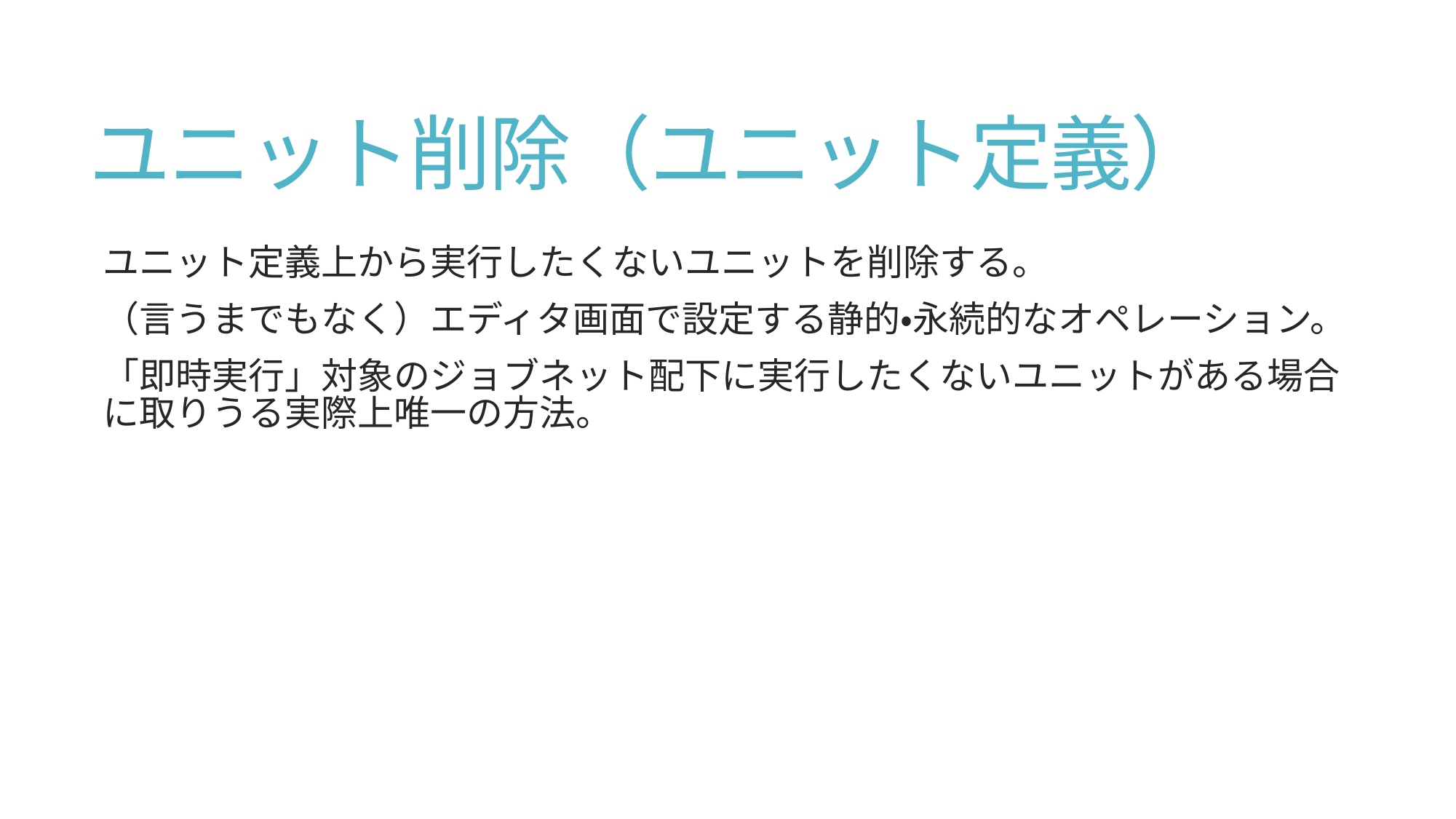

# ユニット削除（ユニット定義）
ユニット定義上から実行したくないユニットを削除する。
（言うまでもなく）エディタ画面で設定する静的・永続的なオペレーション。
「即時実行」対象のジョブネット配下に実行したくないユニットがある場合に取りうる実際上唯一の方法。